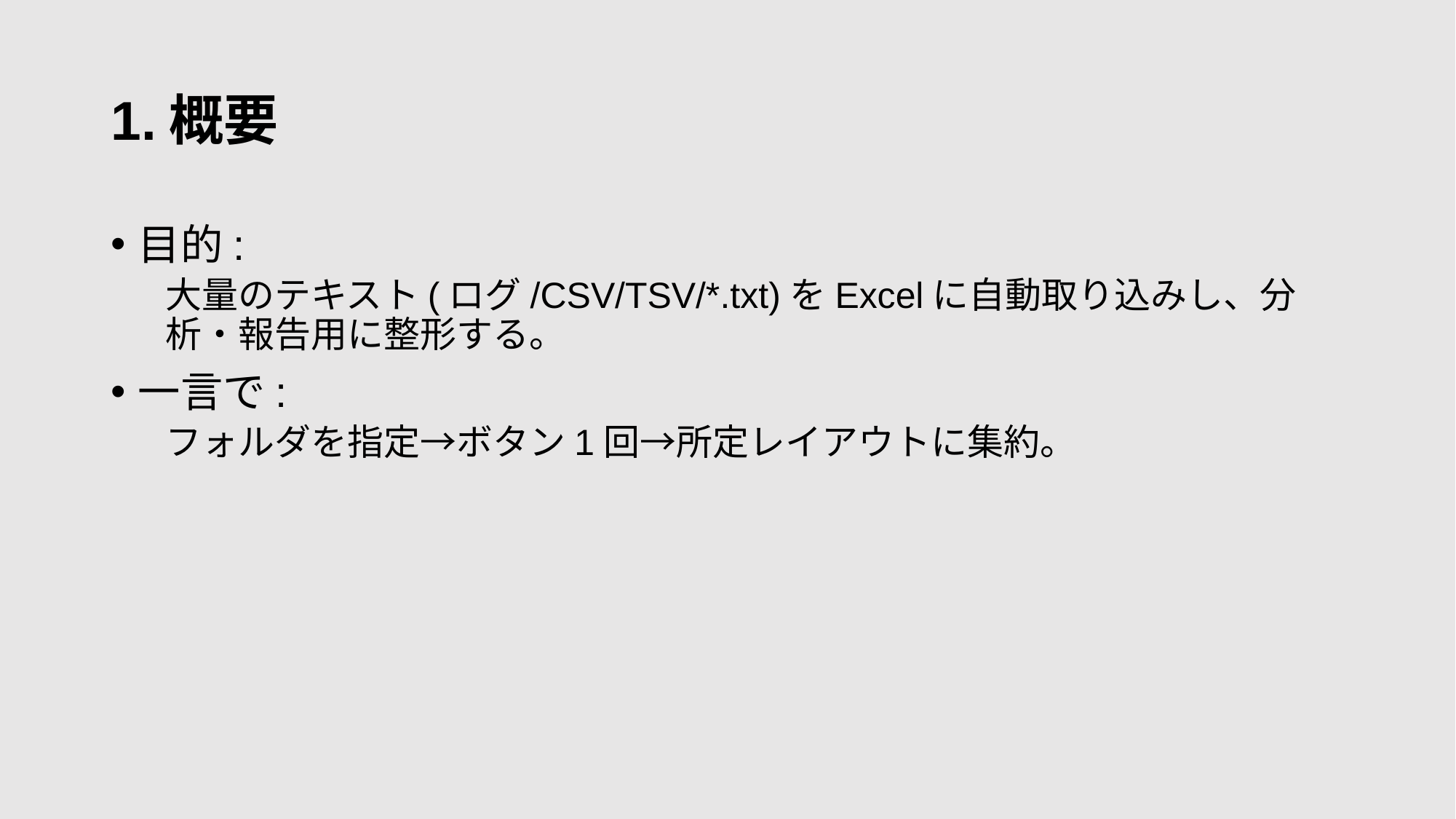

# 1.概要
目的:
大量のテキスト(ログ/CSV/TSV/*.txt)をExcelに自動取り込みし、分析・報告用に整形する。
一言で:
フォルダを指定→ボタン1回→所定レイアウトに集約。